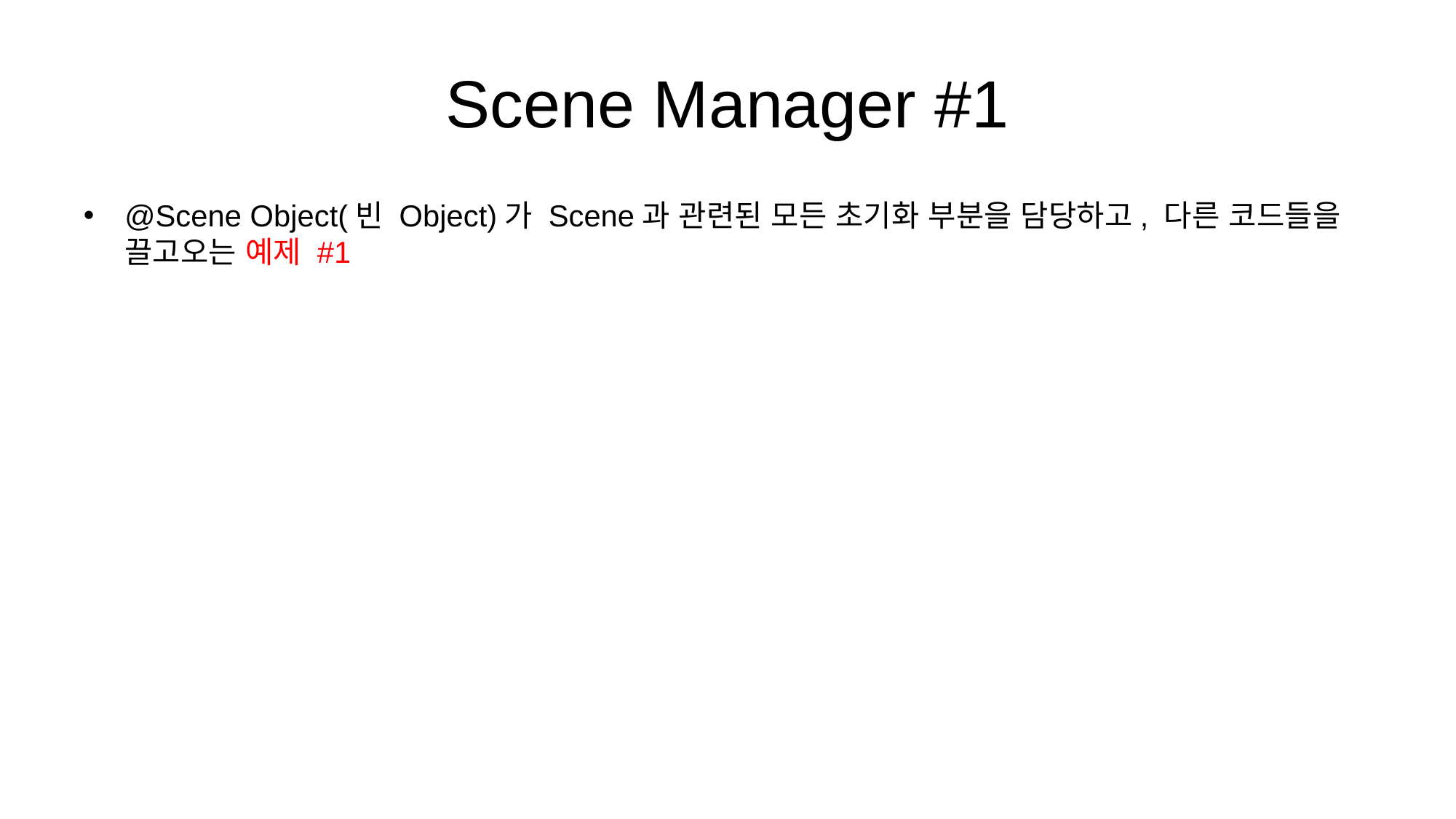

# Scene Manager #1
@Scene Object(빈 Object)가 Scene과 관련된 모든 초기화 부분을 담당하고, 다른 코드들을 끌고오는 예제 #1